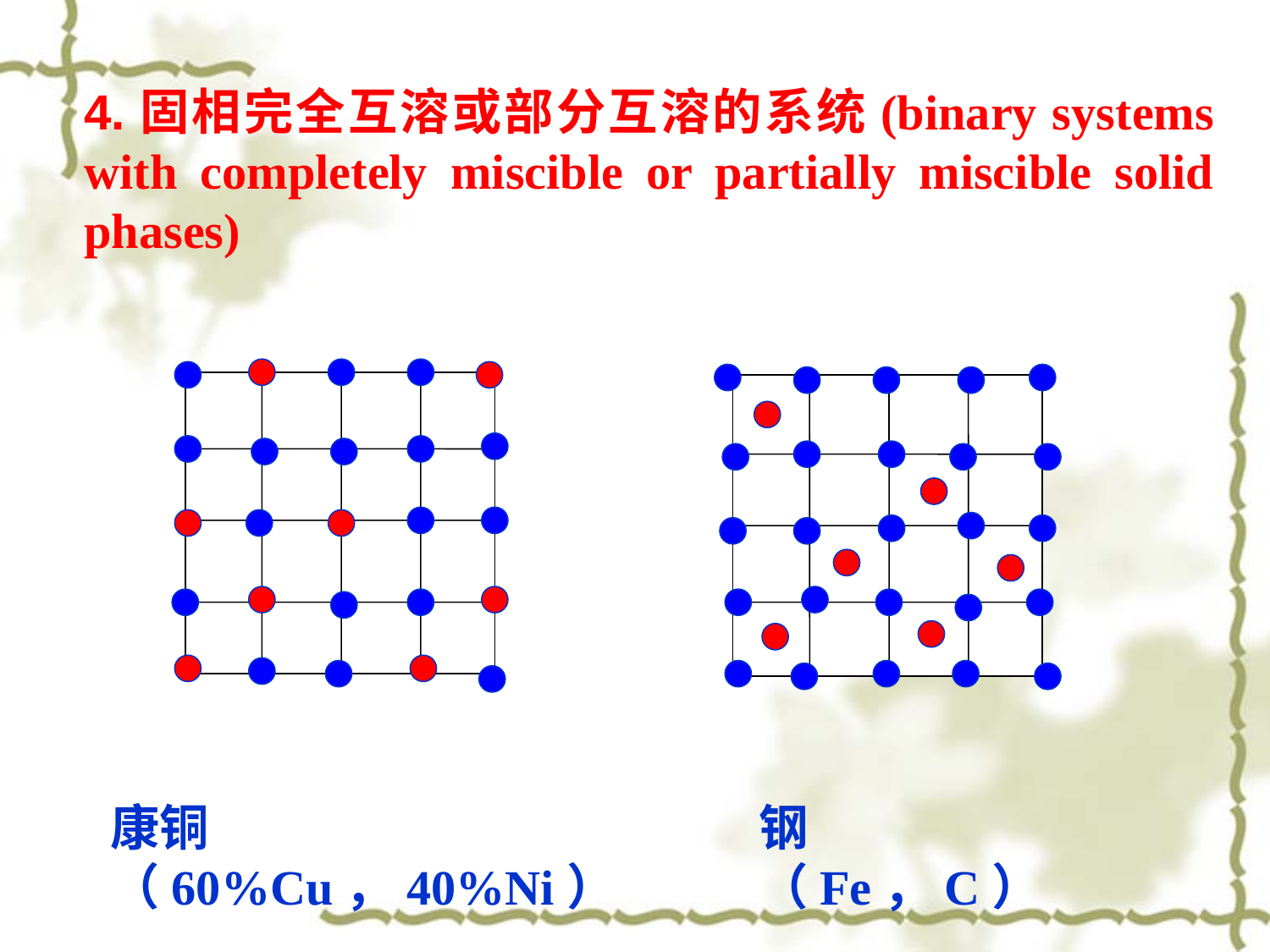

4.固相完全互溶或部分互溶的系统(binary systems with completely miscible or partially miscible solid phases)

康铜（60%Cu，40%Ni）
钢（Fe，C）